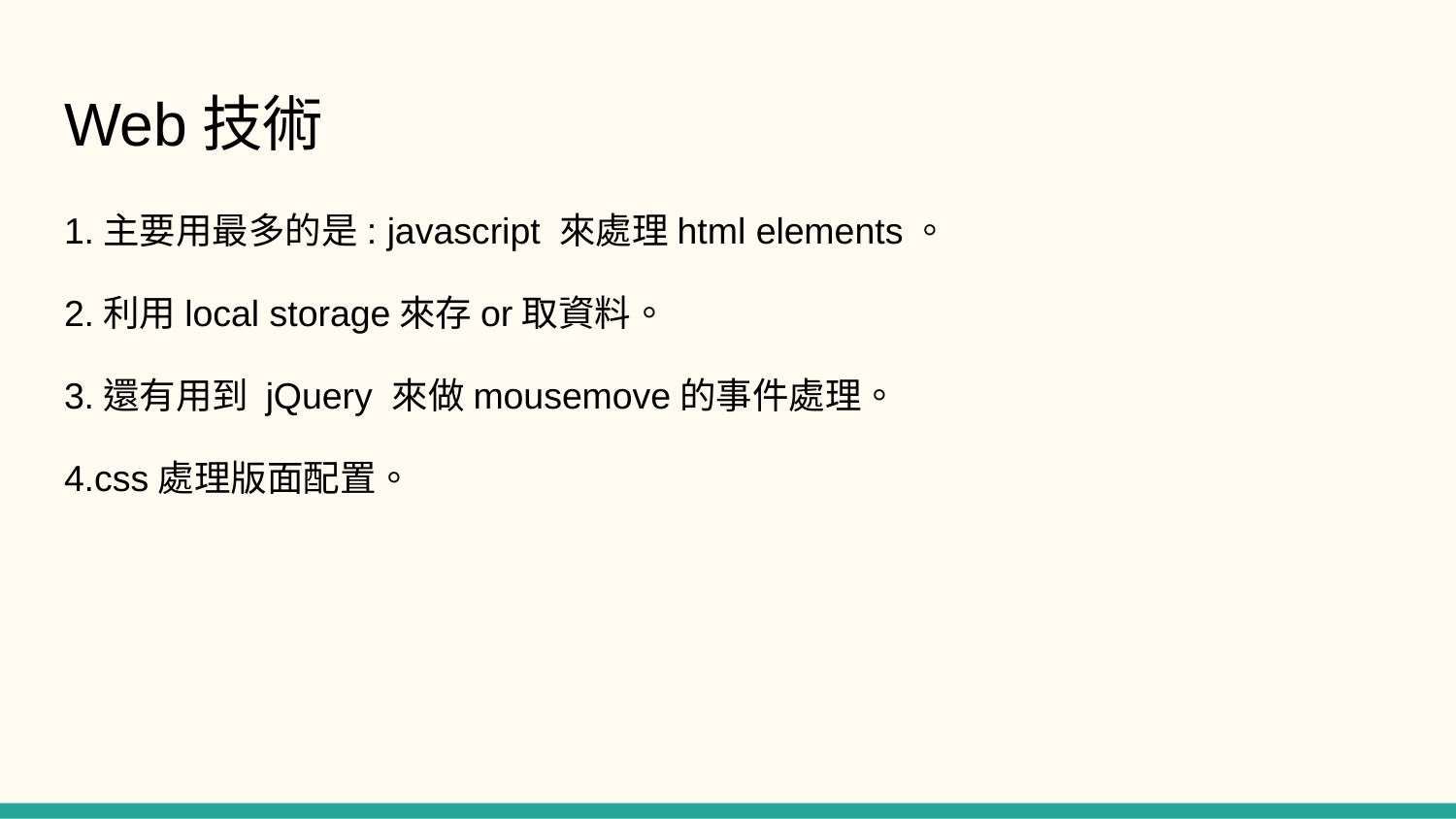

# Web技術
1.主要用最多的是: javascript 來處理html elements。
2.利用local storage來存or取資料。
3.還有用到 jQuery 來做mousemove的事件處理。
4.css處理版面配置。